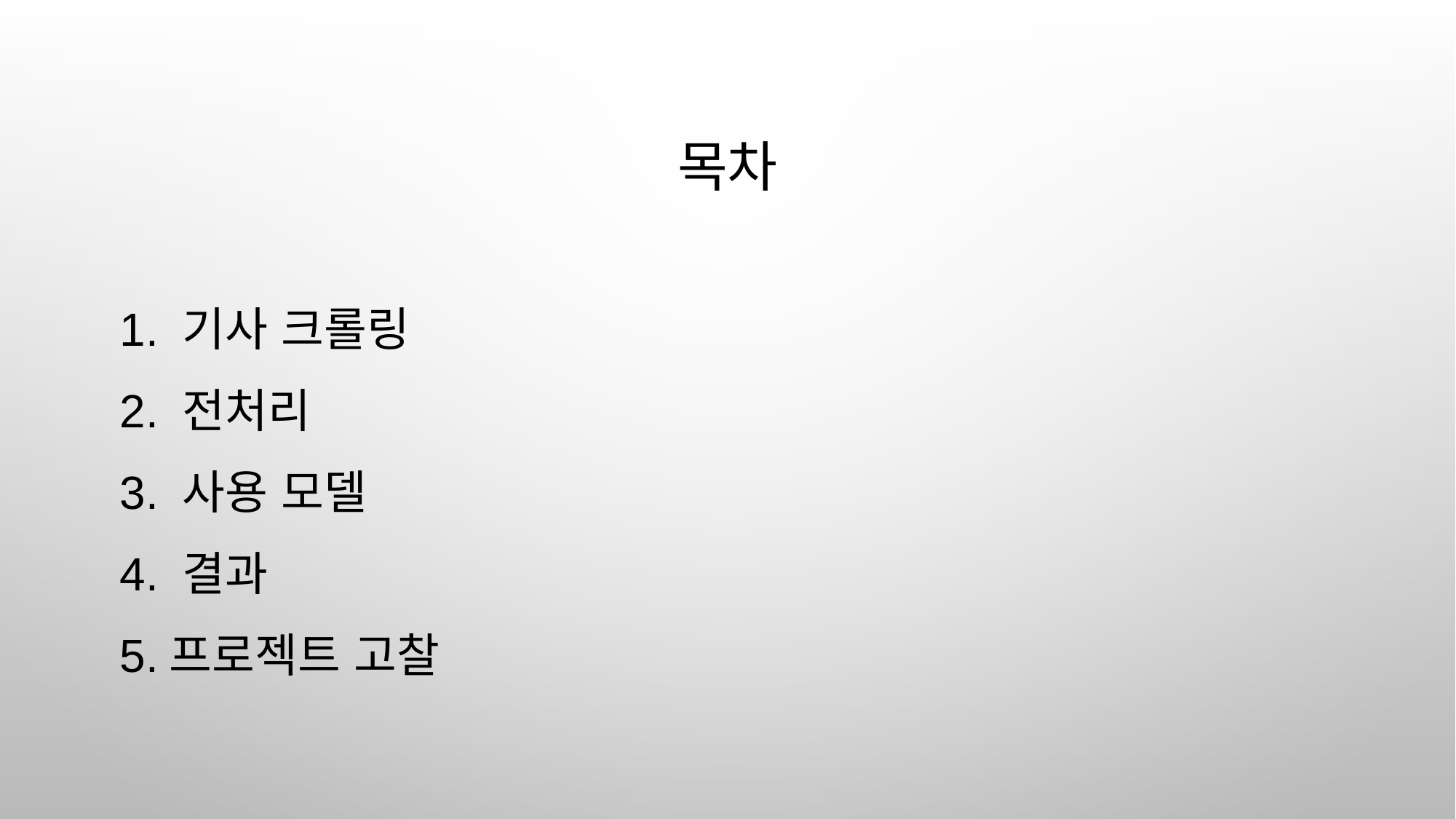

# 목차
1. 기사 크롤링
2. 전처리
3. 사용 모델
4. 결과
5.프로젝트 고찰